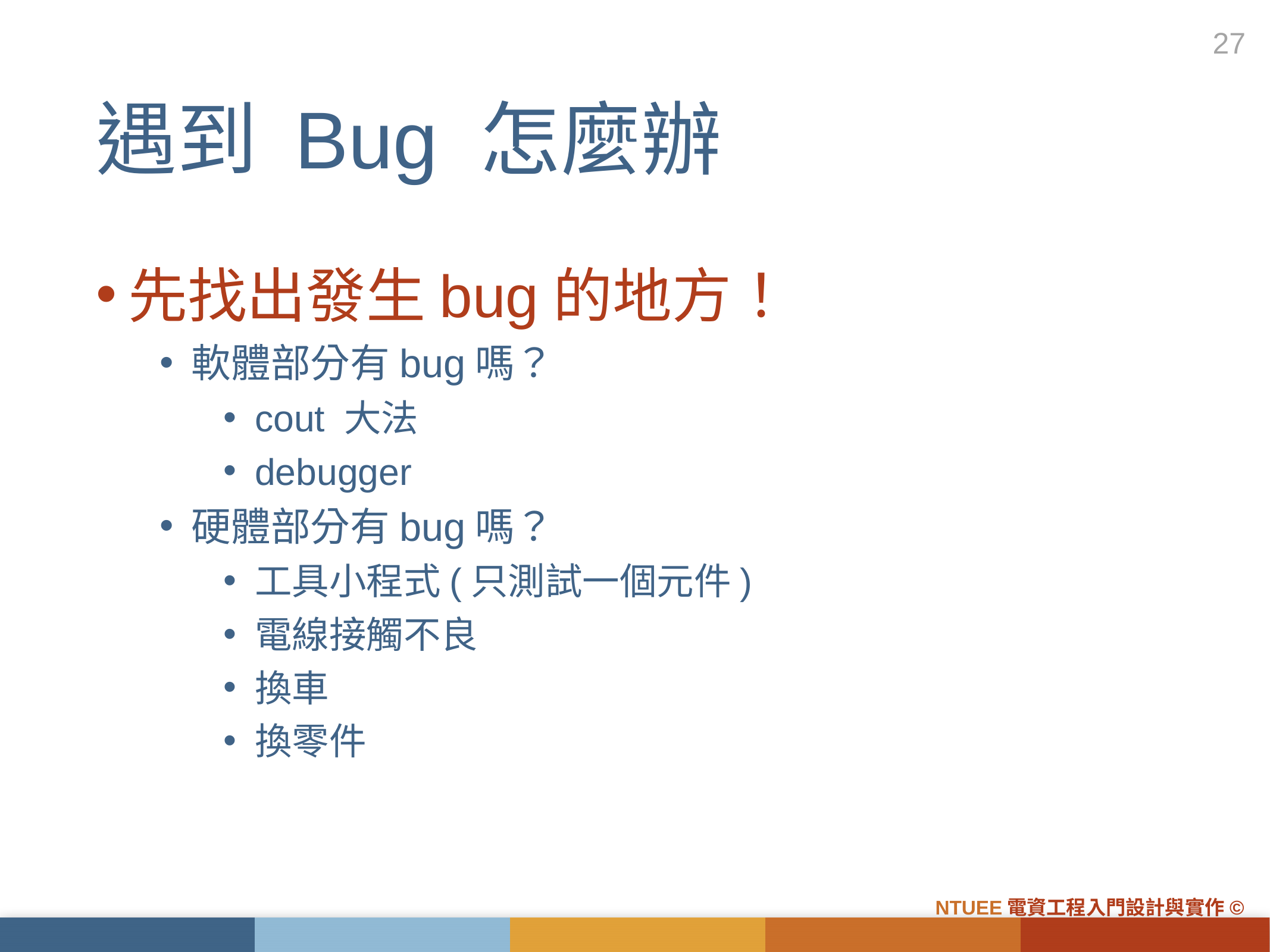

27
# 遇到 Bug 怎麼辦
先找出發生bug的地方！
軟體部分有bug嗎？
cout 大法
debugger
硬體部分有bug嗎？
工具小程式(只測試一個元件)
電線接觸不良
換車
換零件